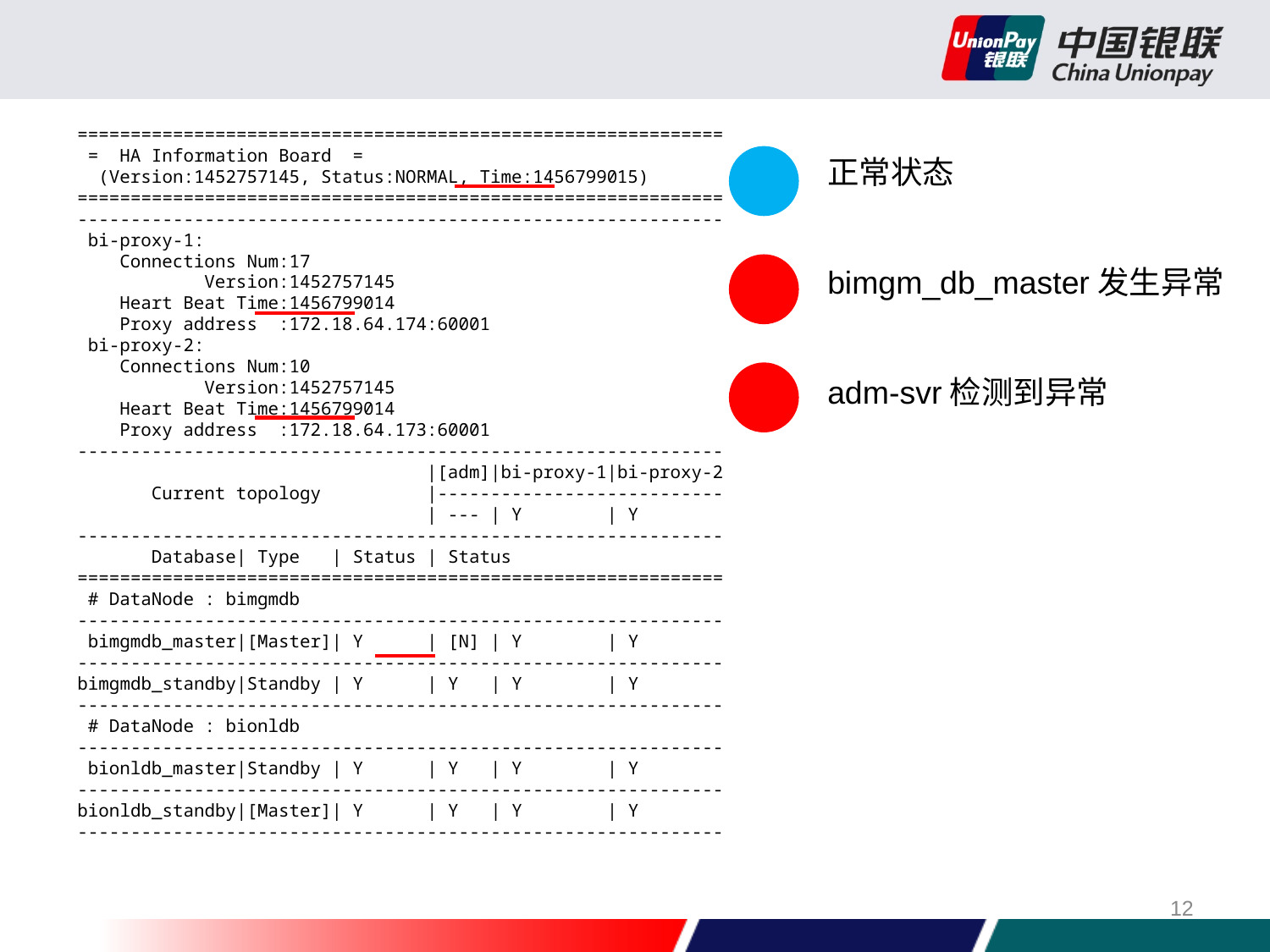

=============================================================
 =  HA Information Board  =
  (Version:1452757145, Status:NORMAL, Time:1456799015)
=============================================================
-------------------------------------------------------------
 bi-proxy-1:
    Connections Num:17
            Version:1452757145
    Heart Beat Time:1456799014
    Proxy address  :172.18.64.174:60001
 bi-proxy-2:
    Connections Num:10
            Version:1452757145
    Heart Beat Time:1456799014
    Proxy address  :172.18.64.173:60001
-------------------------------------------------------------
                                 |[adm]|bi-proxy-1|bi-proxy-2
       Current topology          |---------------------------
                                 | --- | Y        | Y
-------------------------------------------------------------
       Database| Type   | Status | Status
=============================================================
 # DataNode : bimgmdb
-------------------------------------------------------------
 bimgmdb_master|[Master]| Y      | [N] | Y        | Y
-------------------------------------------------------------
bimgmdb_standby|Standby | Y      | Y   | Y        | Y
-------------------------------------------------------------
 # DataNode : bionldb
-------------------------------------------------------------
 bionldb_master|Standby | Y      | Y   | Y        | Y
-------------------------------------------------------------
bionldb_standby|[Master]| Y      | Y   | Y        | Y
-------------------------------------------------------------

正常状态

bimgm_db_master发生异常

adm-svr检测到异常
12